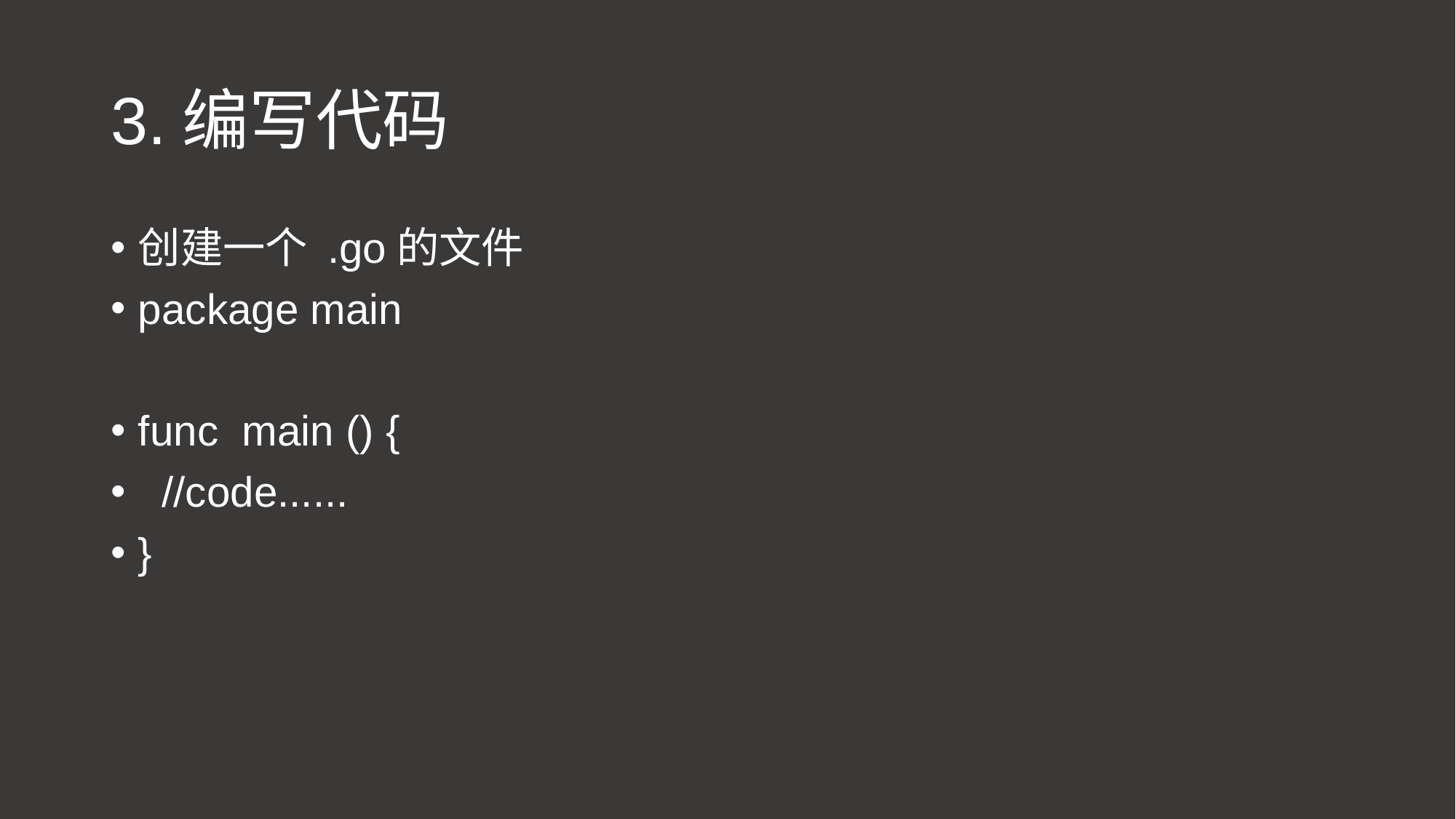

# 3.编写代码
创建一个 .go的文件
package main

func  main () {
  //code......
}